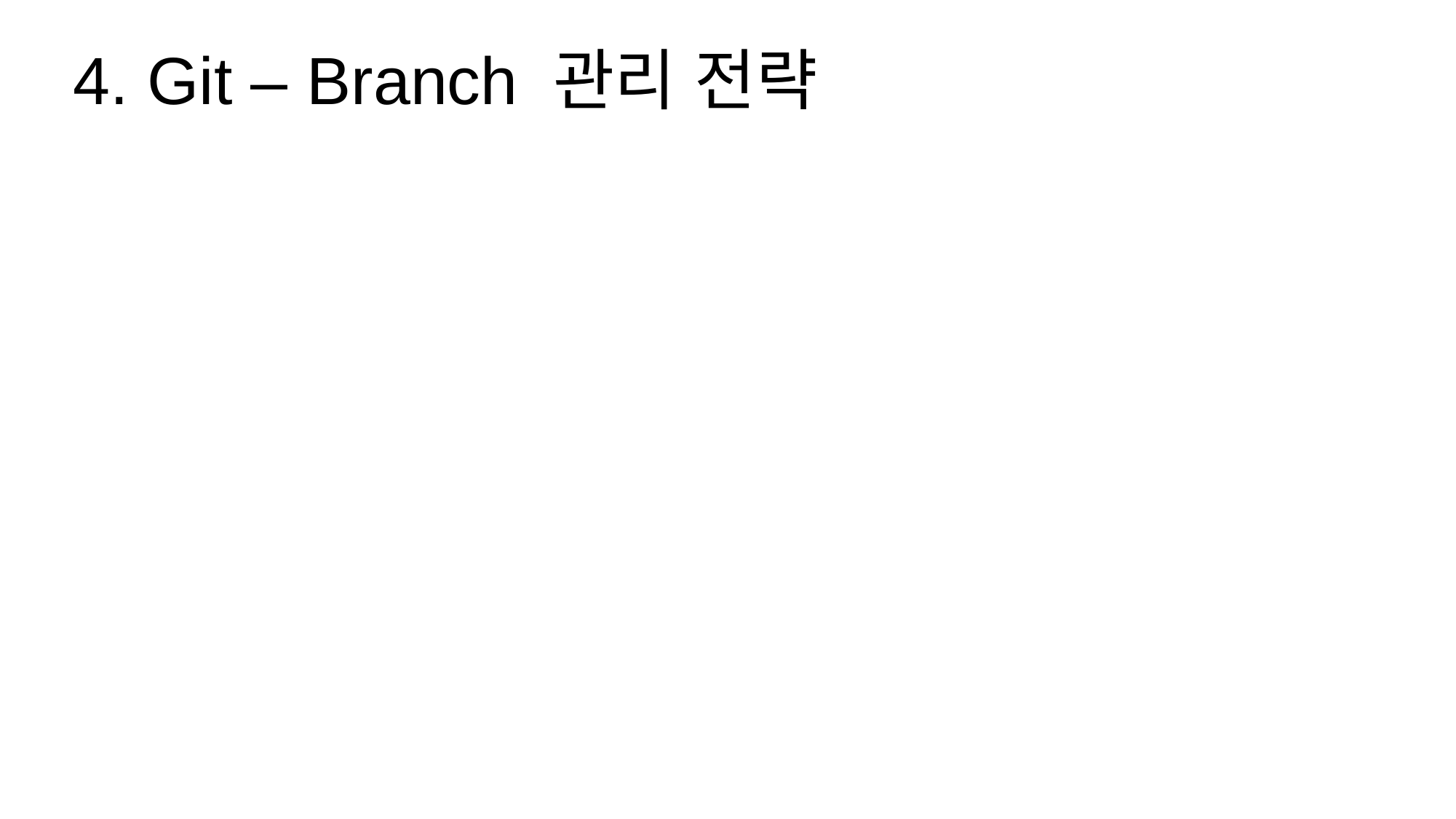

# 4. Git – Branch 관리 전략